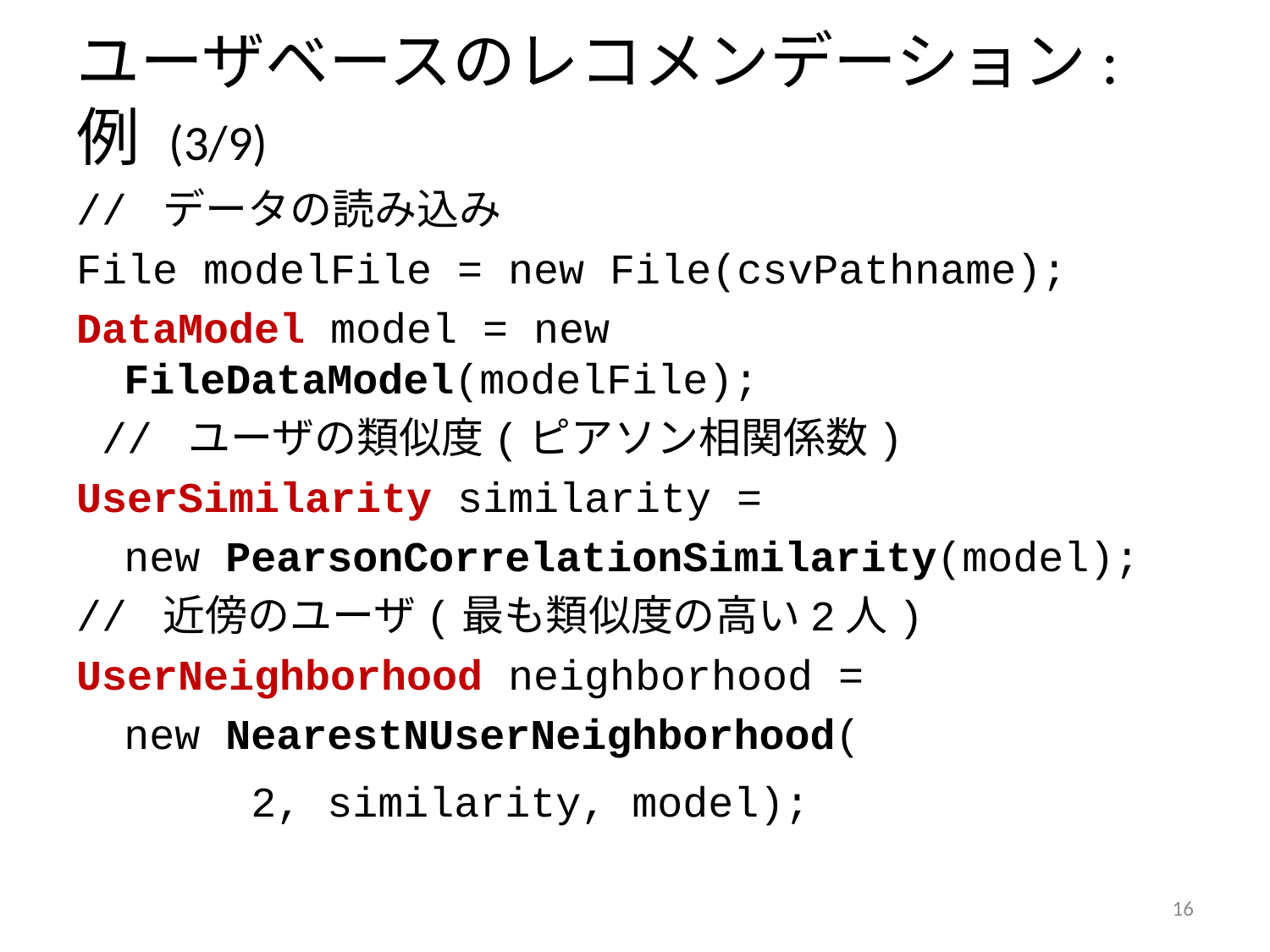

# ユーザベースのレコメンデーション:例 (3/9)
// データの読み込み
File modelFile = new File(csvPathname);
DataModel model = new FileDataModel(modelFile);
 // ユーザの類似度(ピアソン相関係数)
UserSimilarity similarity =
	new PearsonCorrelationSimilarity(model);
// 近傍のユーザ(最も類似度の高い2人)
UserNeighborhood neighborhood =
	new NearestNUserNeighborhood(
		2, similarity, model);
16